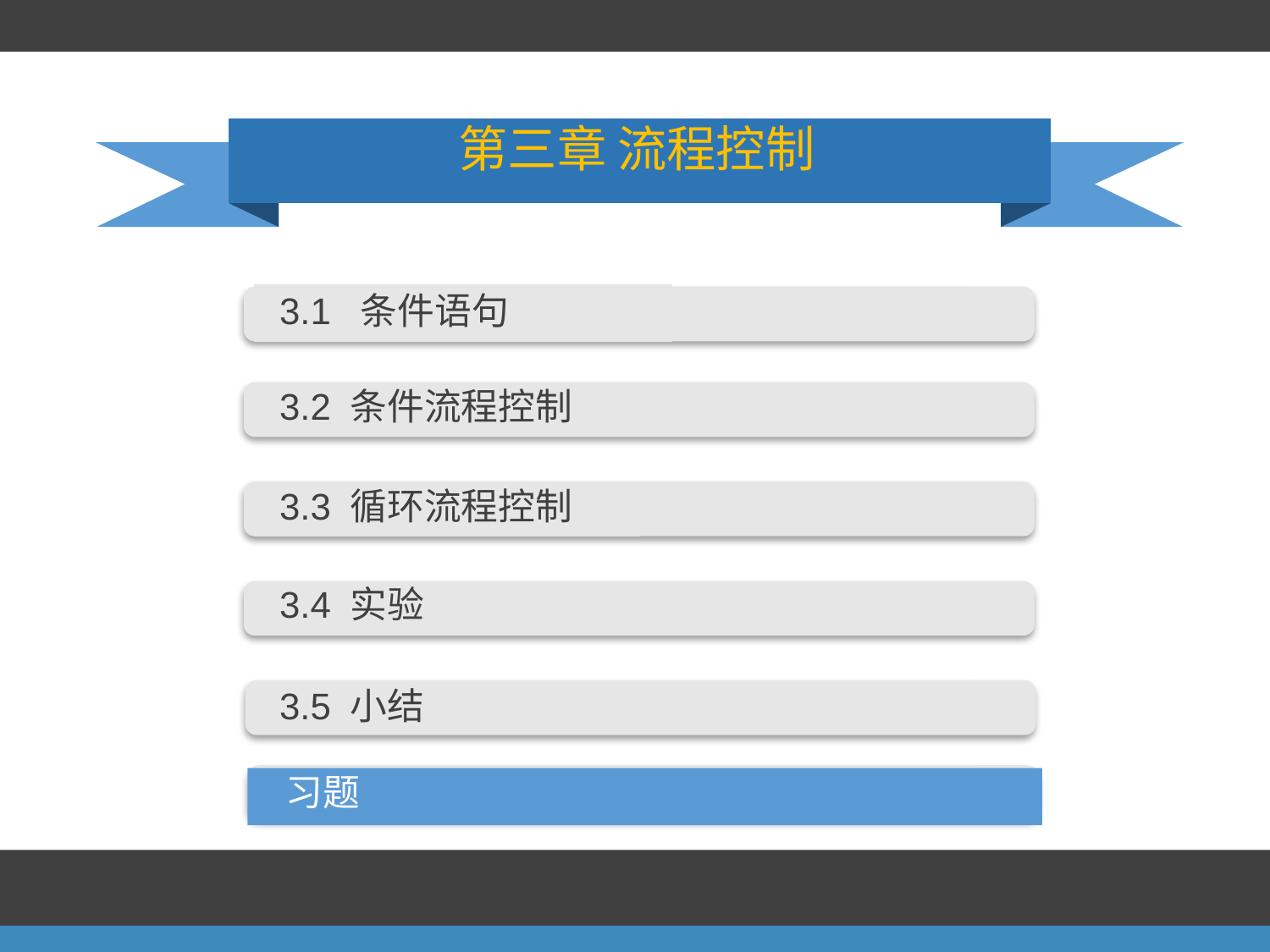

第三章 流程控制
3.1  条件语句
3.2 条件流程控制
3.3 循环流程控制
3.4 实验
3.5 小结
  习题